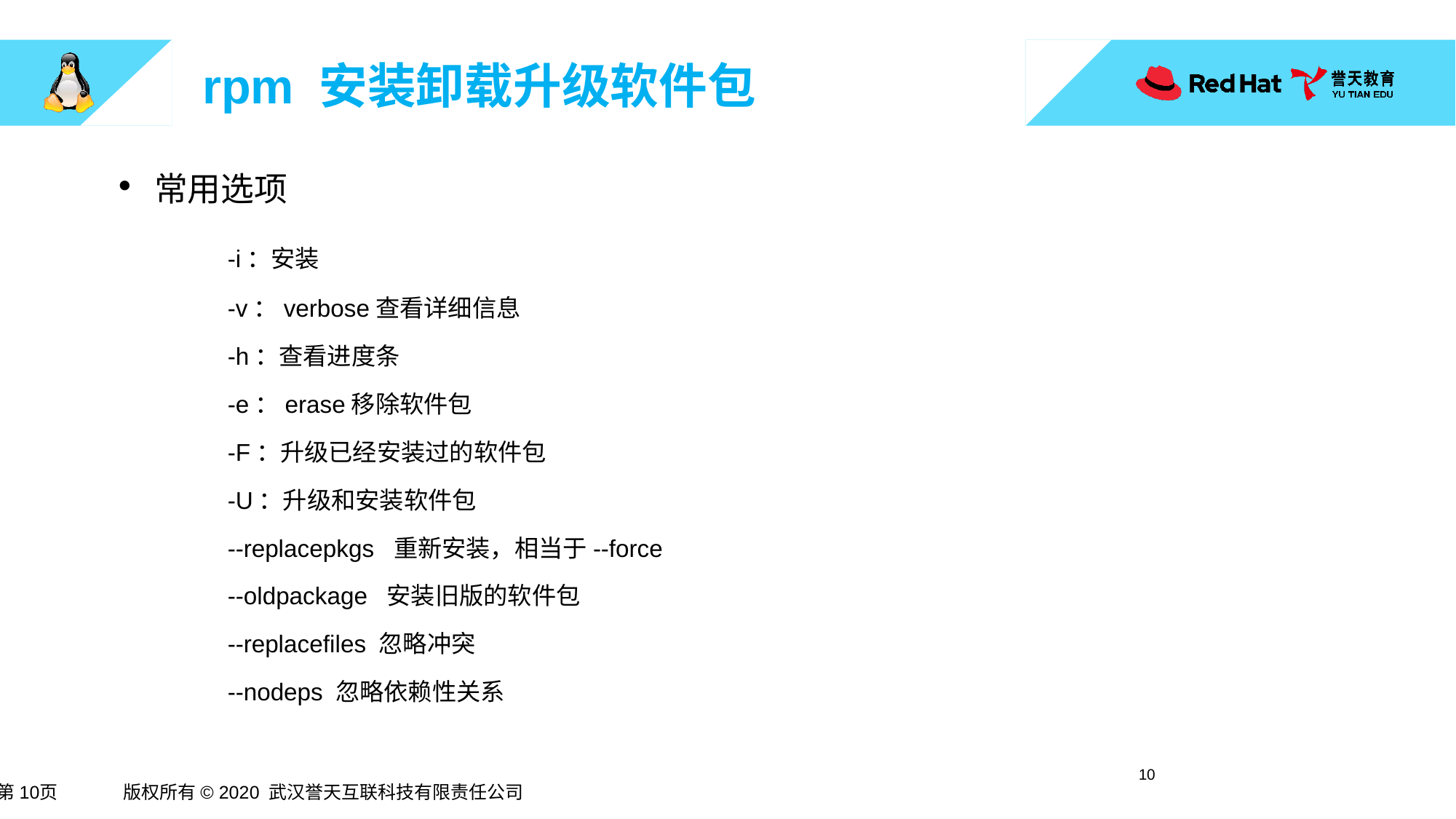

# rpm 安装卸载升级软件包
常用选项
	-i：安装
	-v：verbose查看详细信息
	-h：查看进度条
	-e：erase移除软件包
	-F：升级已经安装过的软件包
	-U：升级和安装软件包
	--replacepkgs  重新安装，相当于--force
	--oldpackage  安装旧版的软件包
	--replacefiles 忽略冲突
	--nodeps 忽略依赖性关系
10